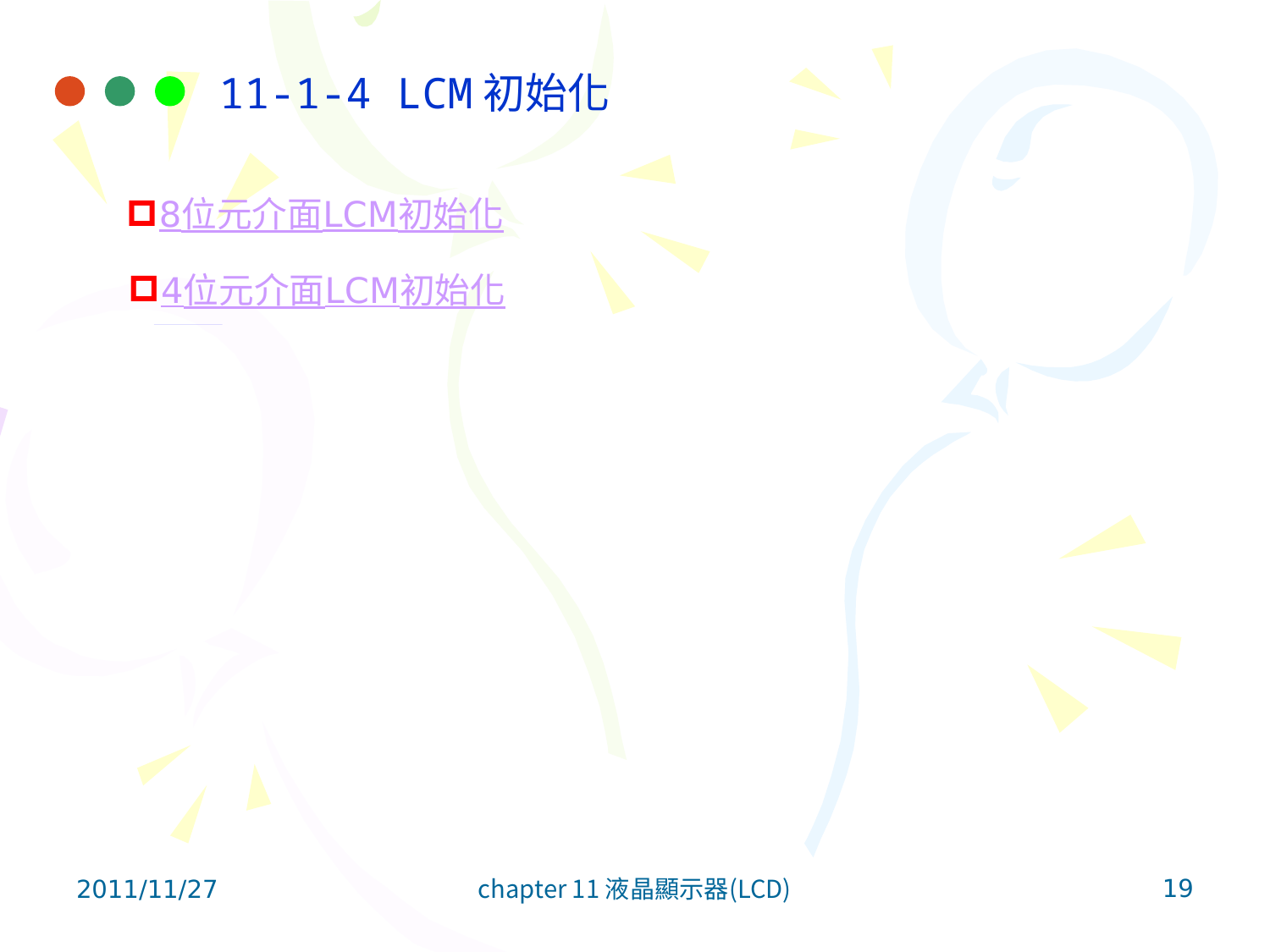

11-1-4 LCM初始化

8位元介面LCM初始化
4位元介面LCM初始化

19
2011/11/27
chapter 11 液晶顯示器(LCD)